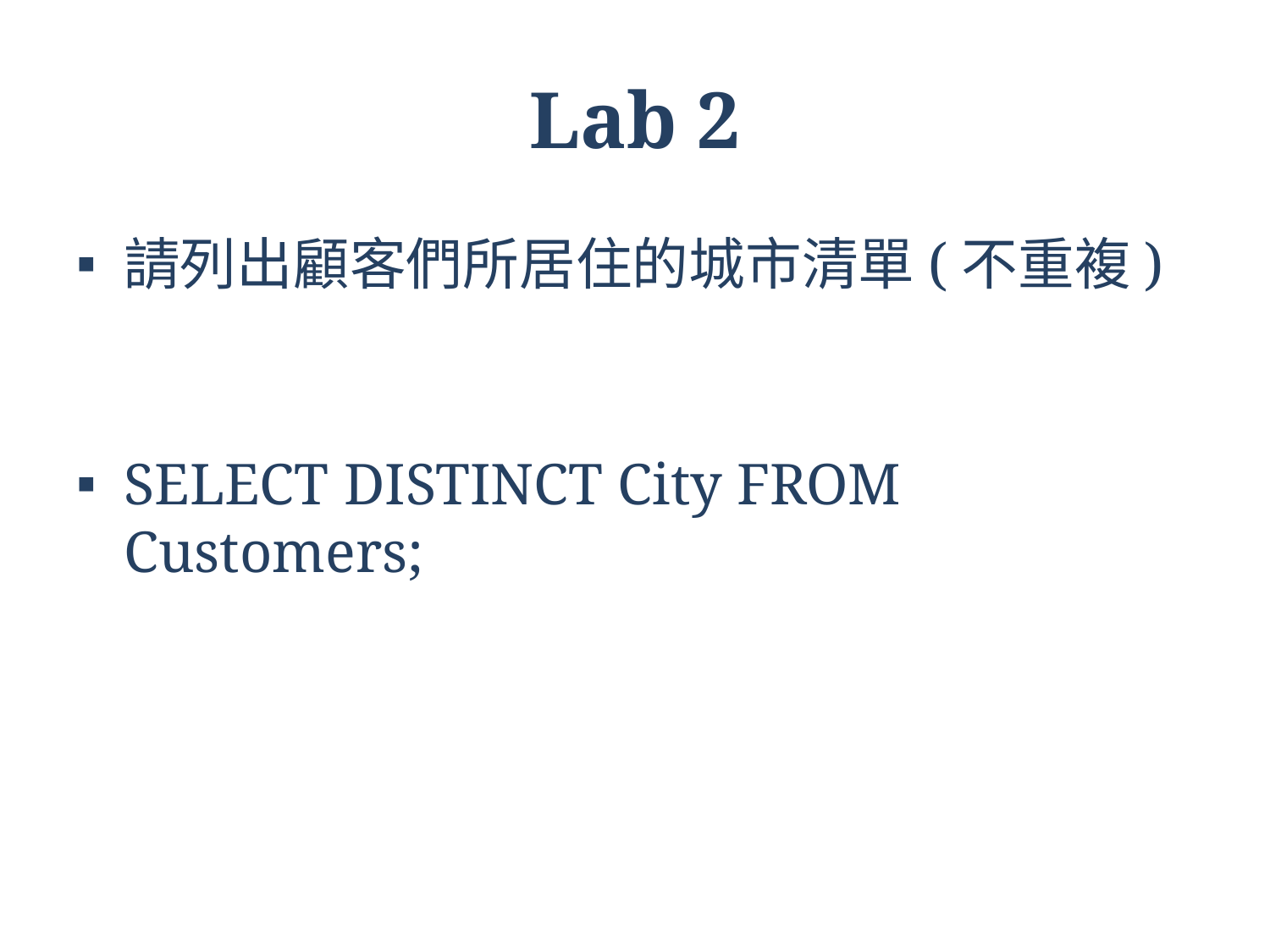

# Lab 2
請列出顧客們所居住的城市清單(不重複)

SELECT DISTINCT City FROM Customers;